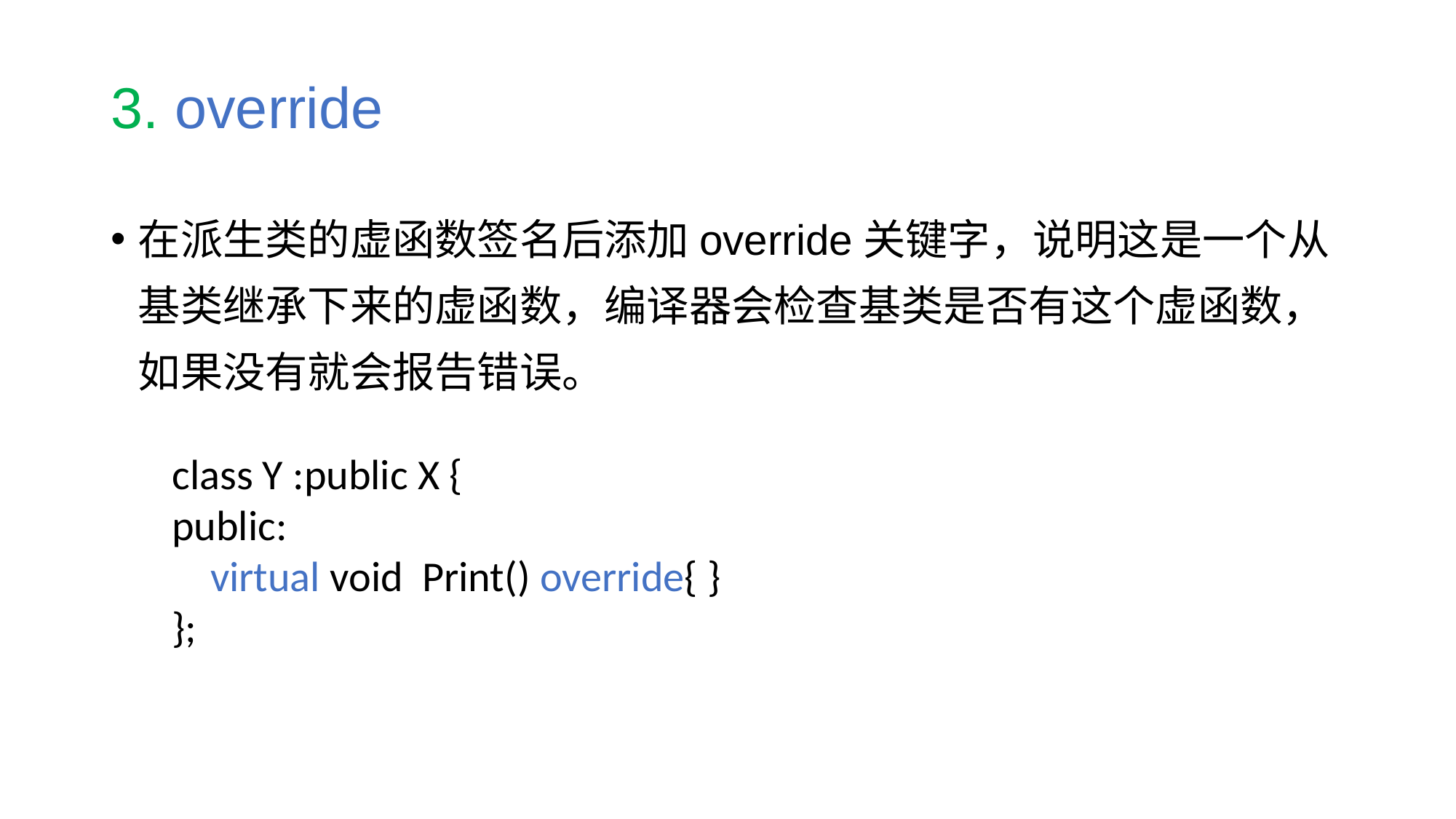

# 3. override
在派生类的虚函数签名后添加override关键字，说明这是一个从基类继承下来的虚函数，编译器会检查基类是否有这个虚函数，如果没有就会报告错误。
class Y :public X {
public:
    virtual void  Print() override{ }
};